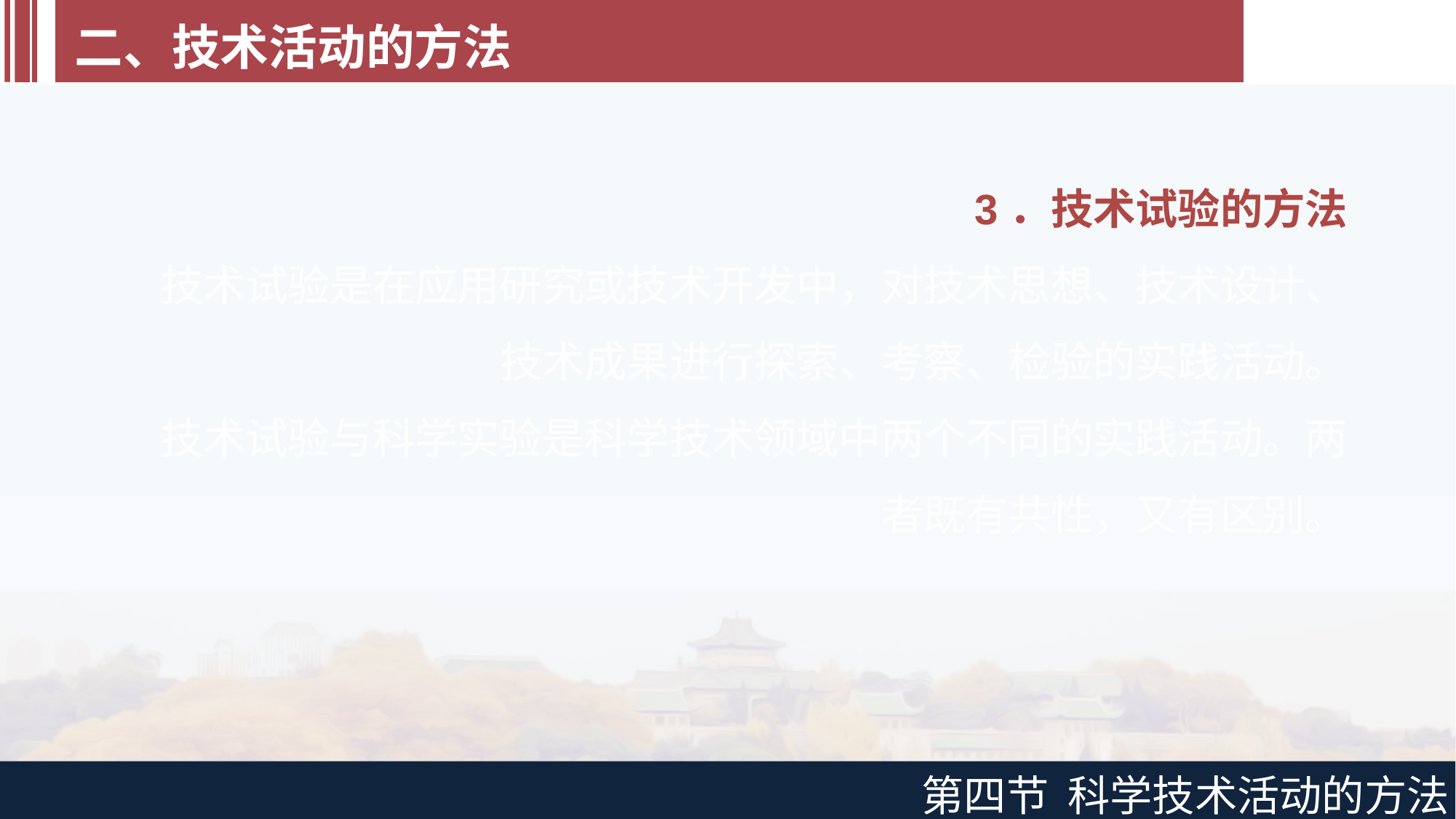

二、技术活动的方法
3．技术试验的方法
技术试验是在应用研究或技术开发中，对技术思想、技术设计、技术成果进行探索、考察、检验的实践活动。
技术试验与科学实验是科学技术领域中两个不同的实践活动。两者既有共性，又有区别。

第四节  科学技术活动的方法